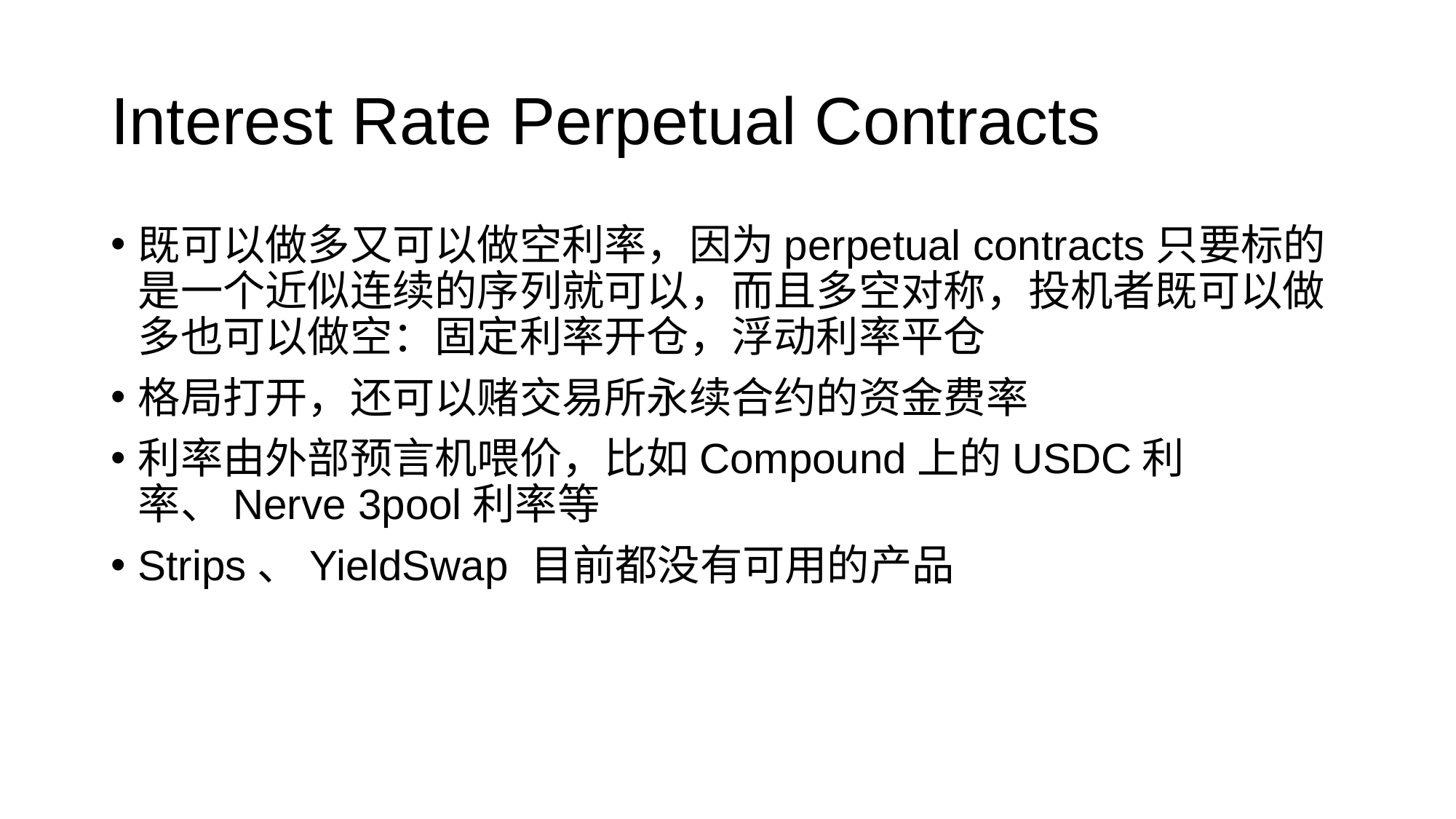

# Interest Rate Perpetual Contracts
既可以做多又可以做空利率，因为perpetual contracts只要标的是一个近似连续的序列就可以，而且多空对称，投机者既可以做多也可以做空：固定利率开仓，浮动利率平仓
格局打开，还可以赌交易所永续合约的资金费率
利率由外部预言机喂价，比如Compound上的USDC利率、Nerve 3pool利率等
Strips、YieldSwap 目前都没有可用的产品